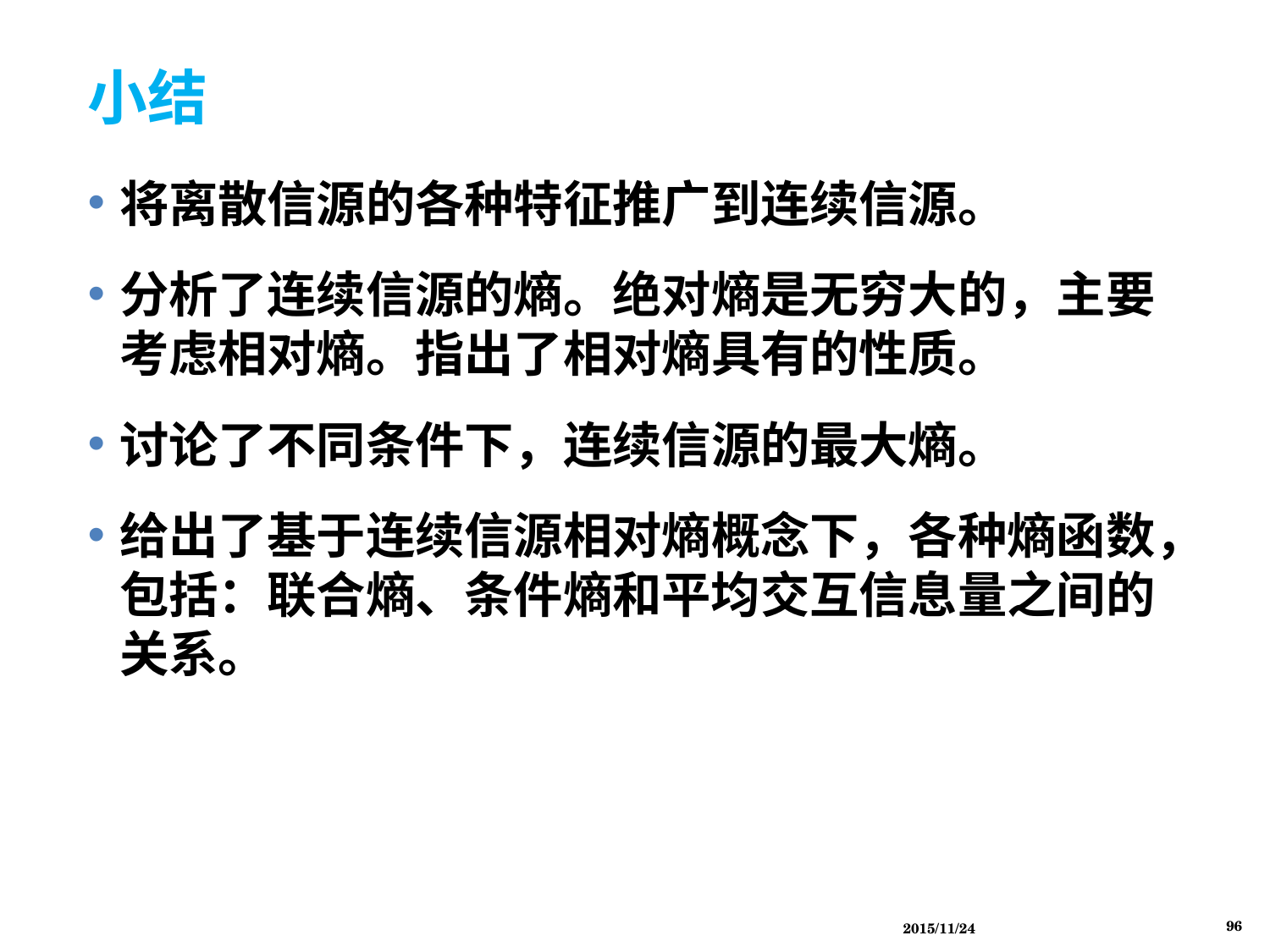

# 小结
将离散信源的各种特征推广到连续信源。
分析了连续信源的熵。绝对熵是无穷大的，主要考虑相对熵。指出了相对熵具有的性质。
讨论了不同条件下，连续信源的最大熵。
给出了基于连续信源相对熵概念下，各种熵函数，包括：联合熵、条件熵和平均交互信息量之间的关系。
2015/11/24
96